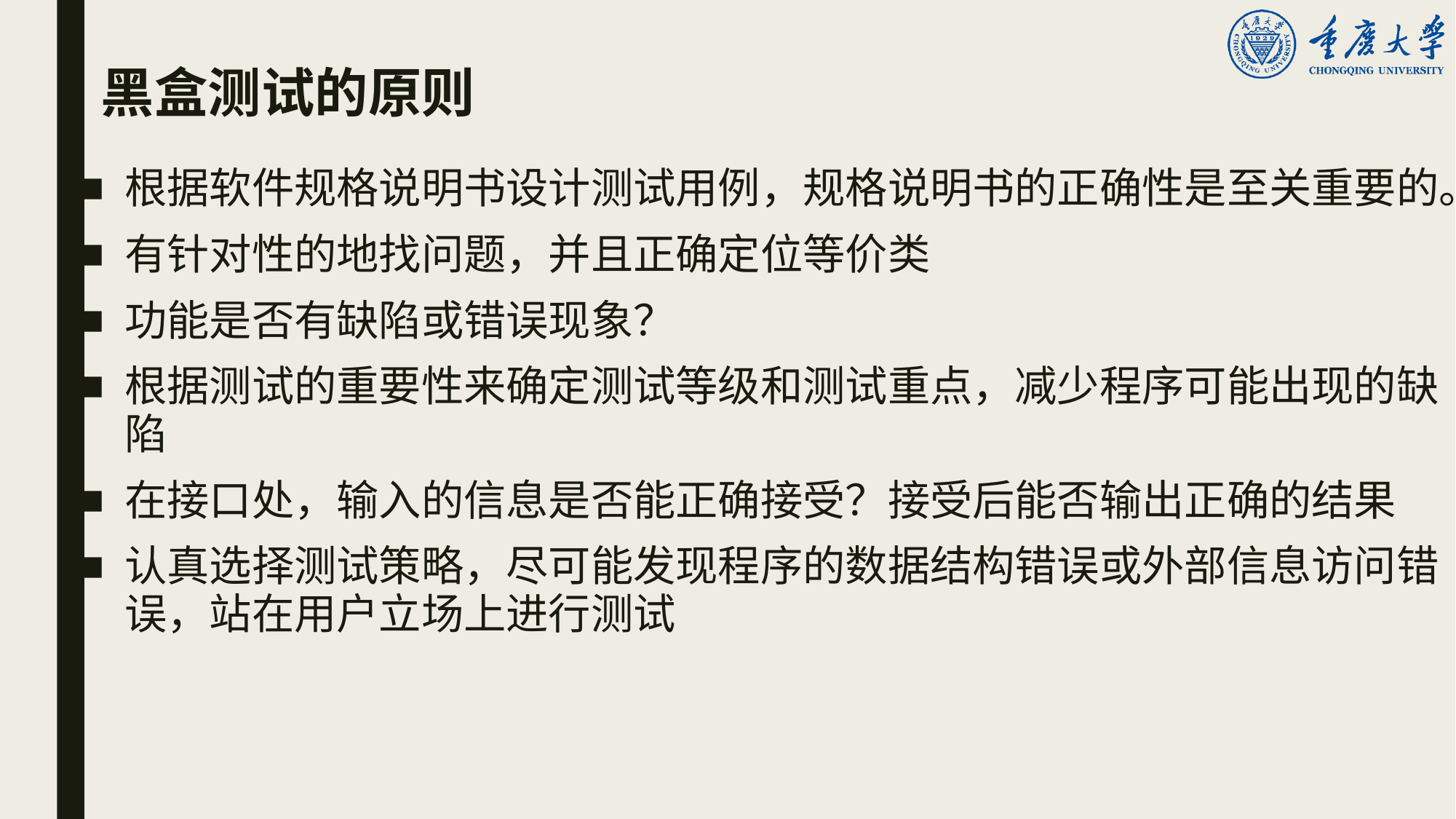

# 黑盒测试的原则
根据软件规格说明书设计测试用例，规格说明书的正确性是至关重要的。
有针对性的地找问题，并且正确定位等价类
功能是否有缺陷或错误现象？
根据测试的重要性来确定测试等级和测试重点，减少程序可能出现的缺陷
在接口处，输入的信息是否能正确接受？接受后能否输出正确的结果
认真选择测试策略，尽可能发现程序的数据结构错误或外部信息访问错误，站在用户立场上进行测试